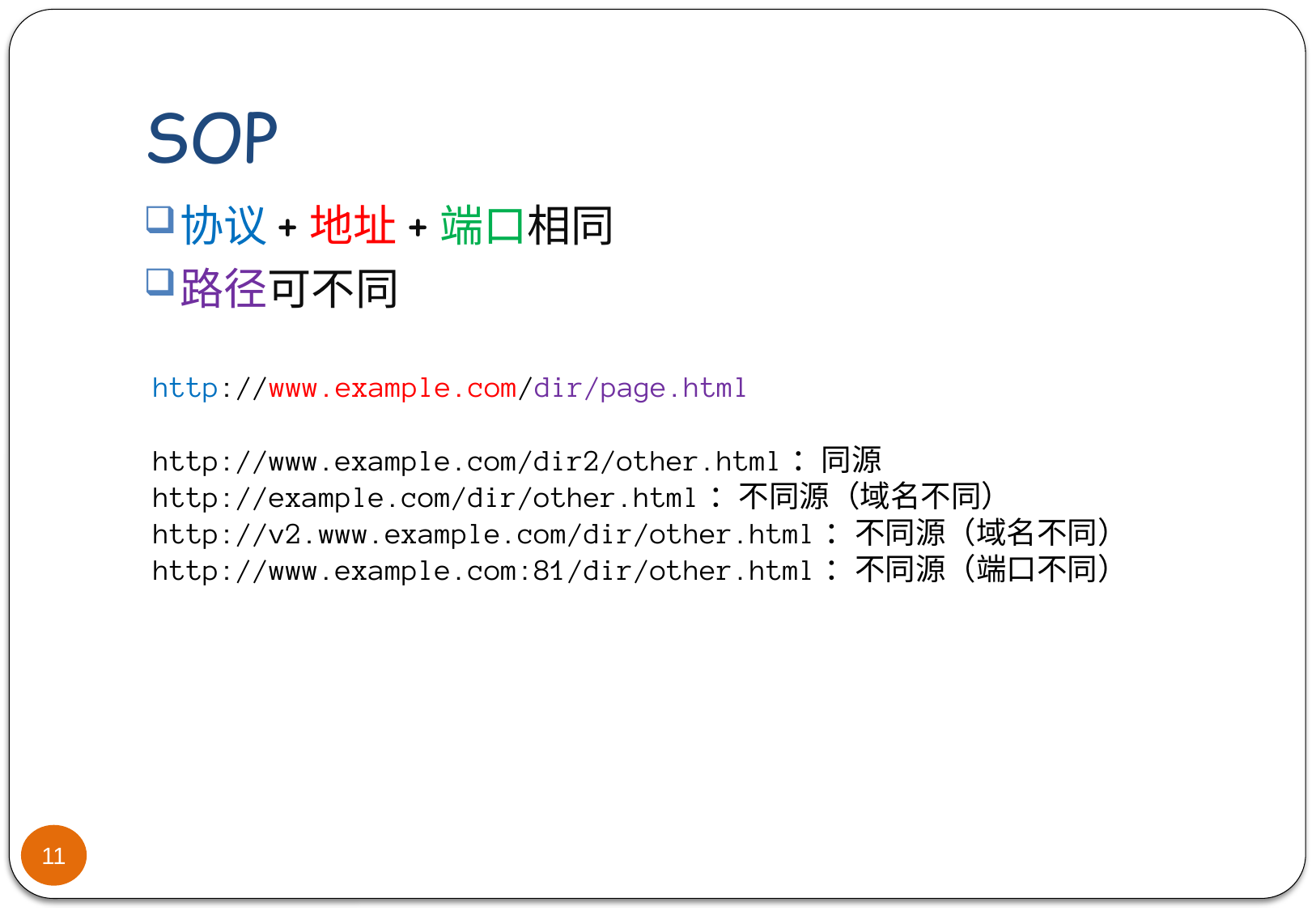

# SOP
协议+地址+端口相同
路径可不同

http://www.example.com/dir/page.html
http://www.example.com/dir2/other.html：同源
http://example.com/dir/other.html：不同源（域名不同）
http://v2.www.example.com/dir/other.html：不同源（域名不同）
http://www.example.com:81/dir/other.html：不同源（端口不同）
11